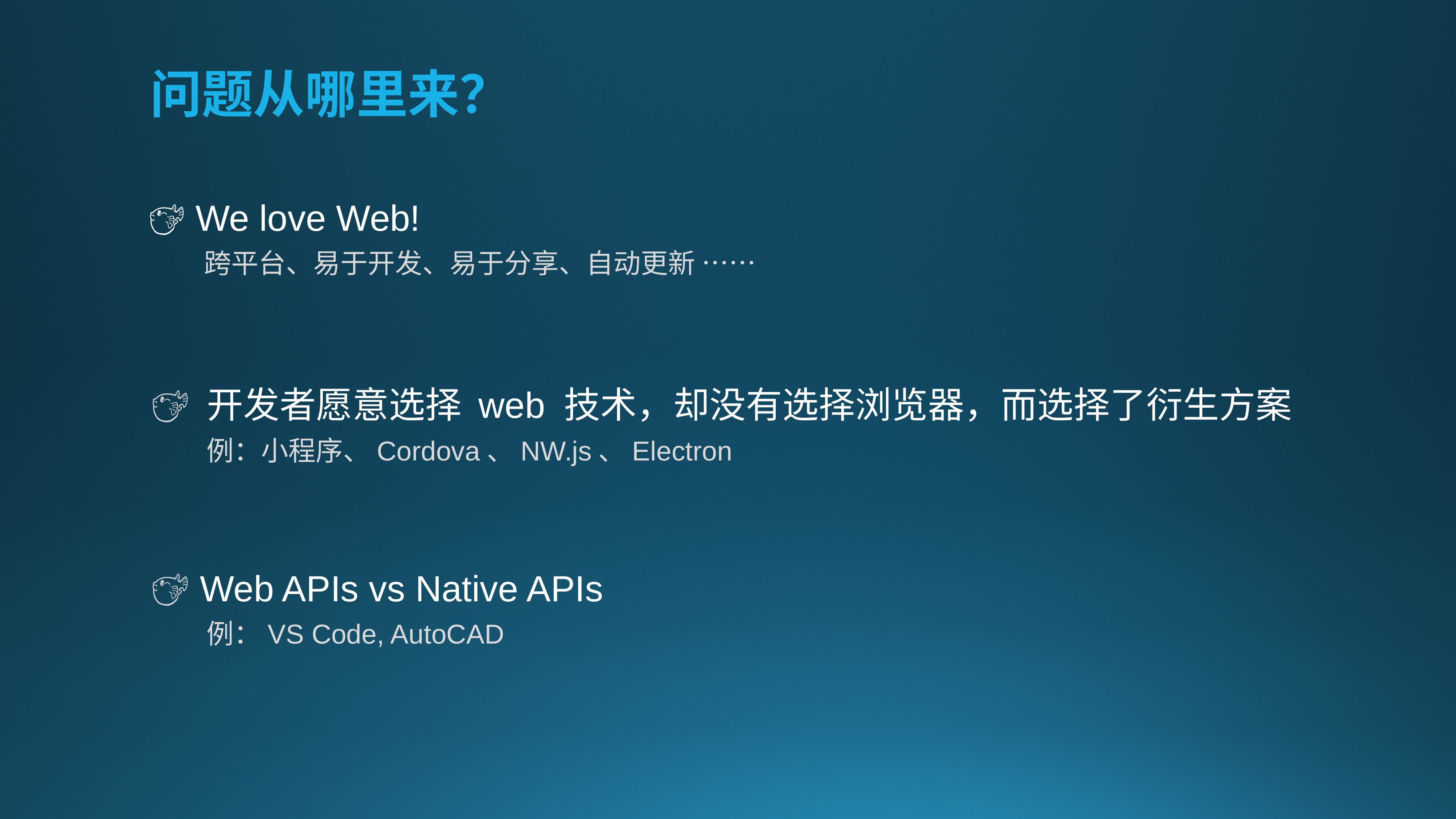

# 问题从哪里来？
🐡 We love Web!
        跨平台、易于开发、易于分享、自动更新 ……

🐡 开发者愿意选择 web 技术，却没有选择浏览器，而选择了衍生方案
        例：小程序、Cordova、NW.js、Electron
🐡 Web APIs vs Native APIs
        例：VS Code, AutoCAD